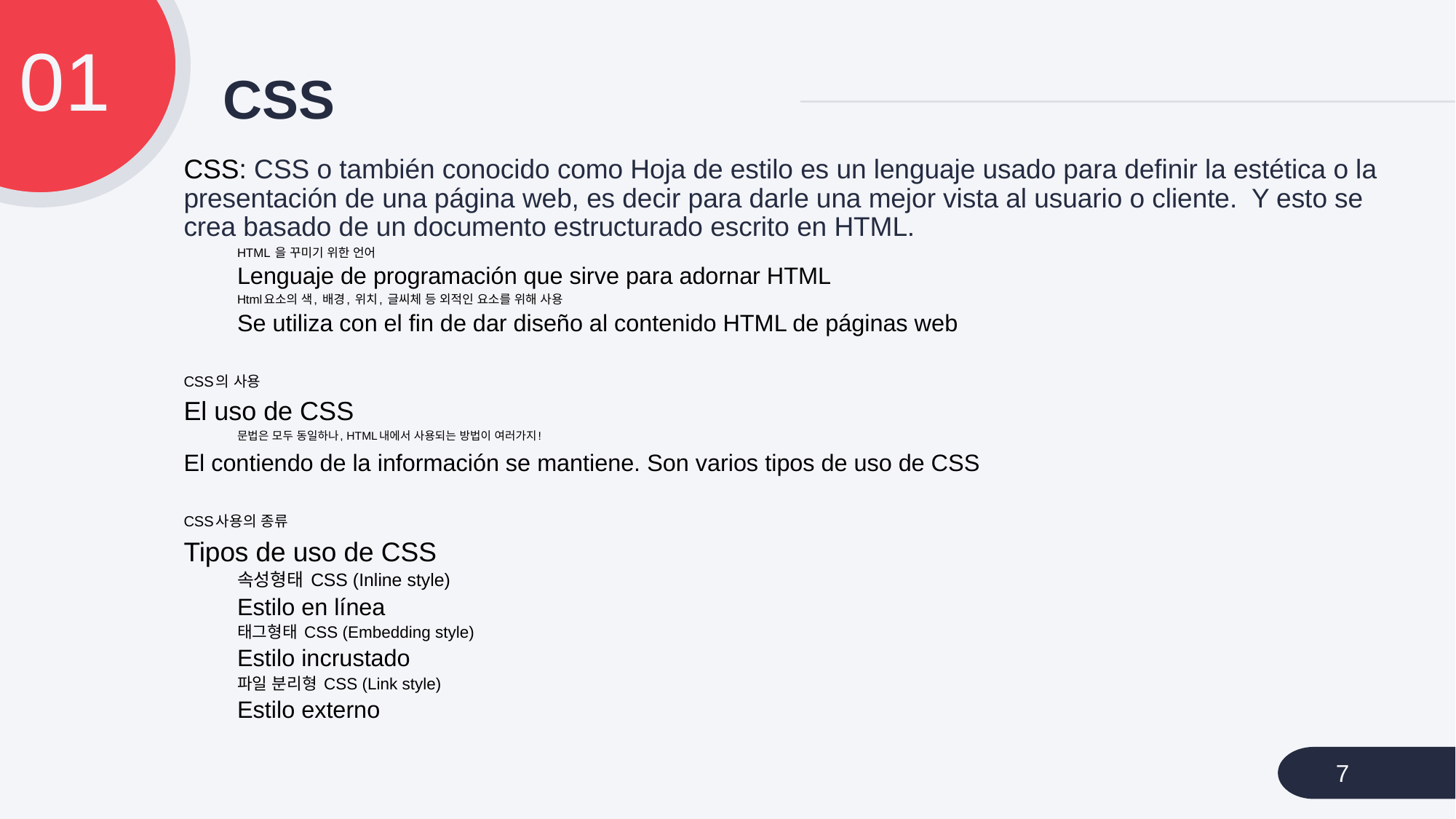

01
# CSS
CSS: CSS o también conocido como Hoja de estilo es un lenguaje usado para definir la estética o la presentación de una página web, es decir para darle una mejor vista al usuario o cliente.  Y esto se crea basado de un documento estructurado escrito en HTML.
HTML 을 꾸미기 위한 언어
Lenguaje de programación que sirve para adornar HTML
Html요소의 색, 배경, 위치, 글씨체 등 외적인 요소를 위해 사용
Se utiliza con el fin de dar diseño al contenido HTML de páginas web

CSS의 사용
El uso de CSS
문법은 모두 동일하나, HTML내에서 사용되는 방법이 여러가지!
El contiendo de la información se mantiene. Son varios tipos de uso de CSS

CSS사용의 종류
Tipos de uso de CSS
속성형태 CSS (Inline style)
Estilo en línea
태그형태 CSS (Embedding style)
Estilo incrustado
파일 분리형 CSS (Link style)
Estilo externo

7